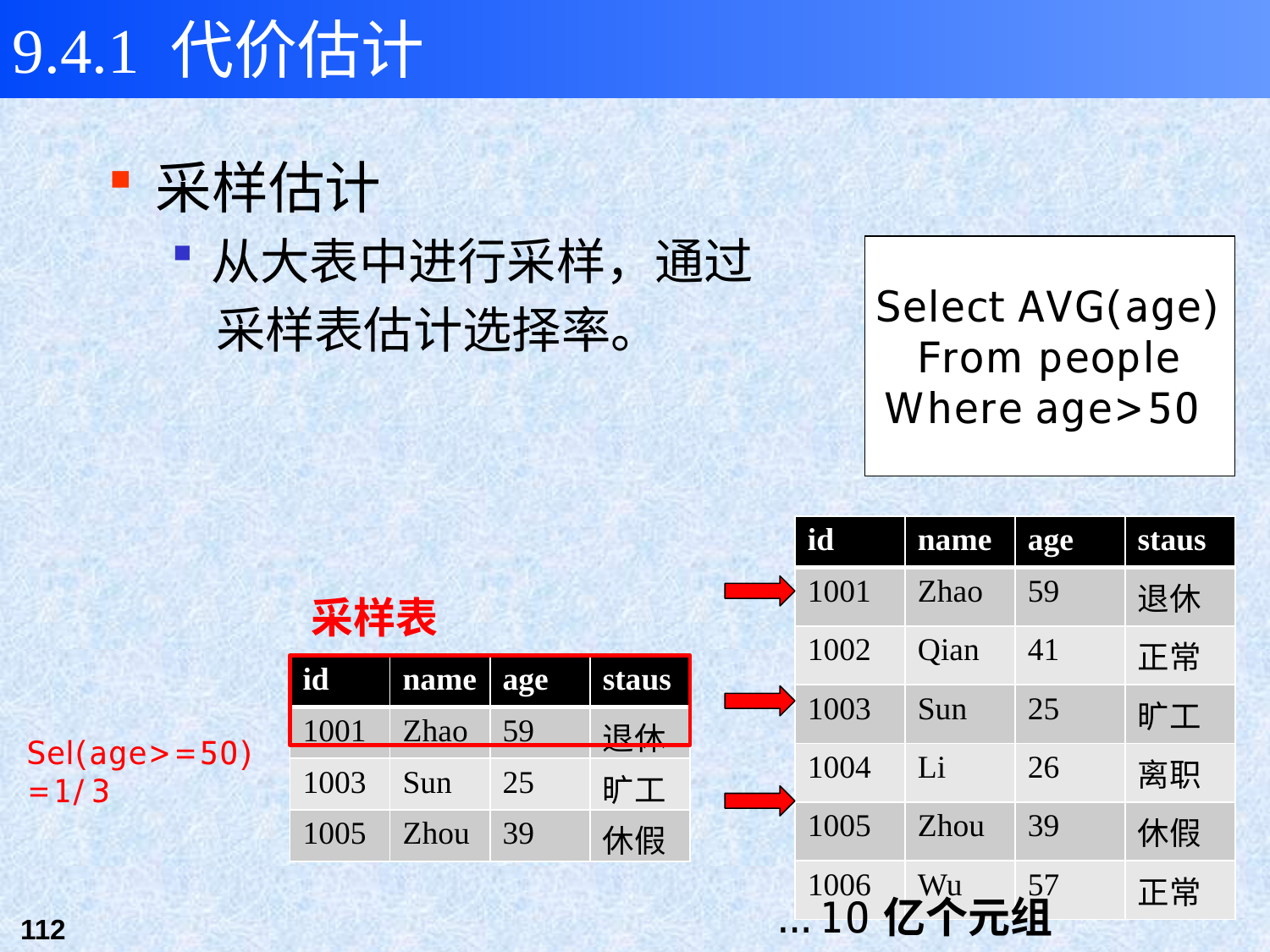

9.4.1 代价估计
采样估计
从大表中进行采样，通过
   采样表估计选择率。
Select AVG(age)
From people
Where age>50
| id | name | age | staus |
| --- | --- | --- | --- |
| 1001 | Zhao | 59 | 退休 |
| 1002 | Qian | 41 | 正常 |
| 1003 | Sun | 25 | 旷工 |
| 1004 | Li | 26 | 离职 |
| 1005 | Zhou | 39 | 休假 |
| 1006 | Wu | 57 | 正常 |

采样表
| id | name | age | staus |
| --- | --- | --- | --- |
| 1001 | Zhao | 59 | 退休 |
| 1003 | Sun | 25 | 旷工 |
| 1005 | Zhou | 39 | 休假 |

Sel(age>=50)
=1/3

…10亿个元组